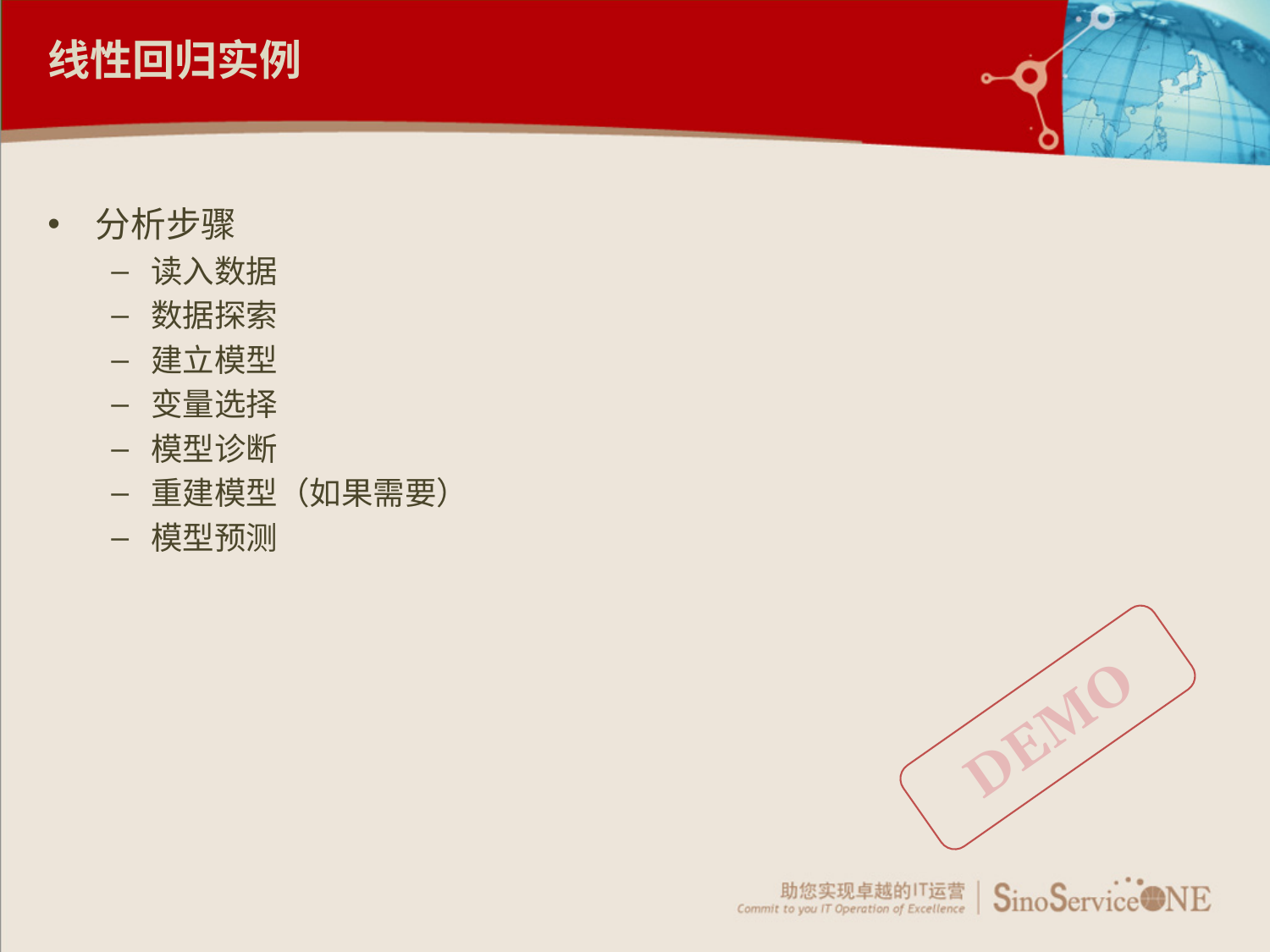

# 线性回归实例
分析步骤
读入数据
数据探索
建立模型
变量选择
模型诊断
重建模型（如果需要）
模型预测

DEMO